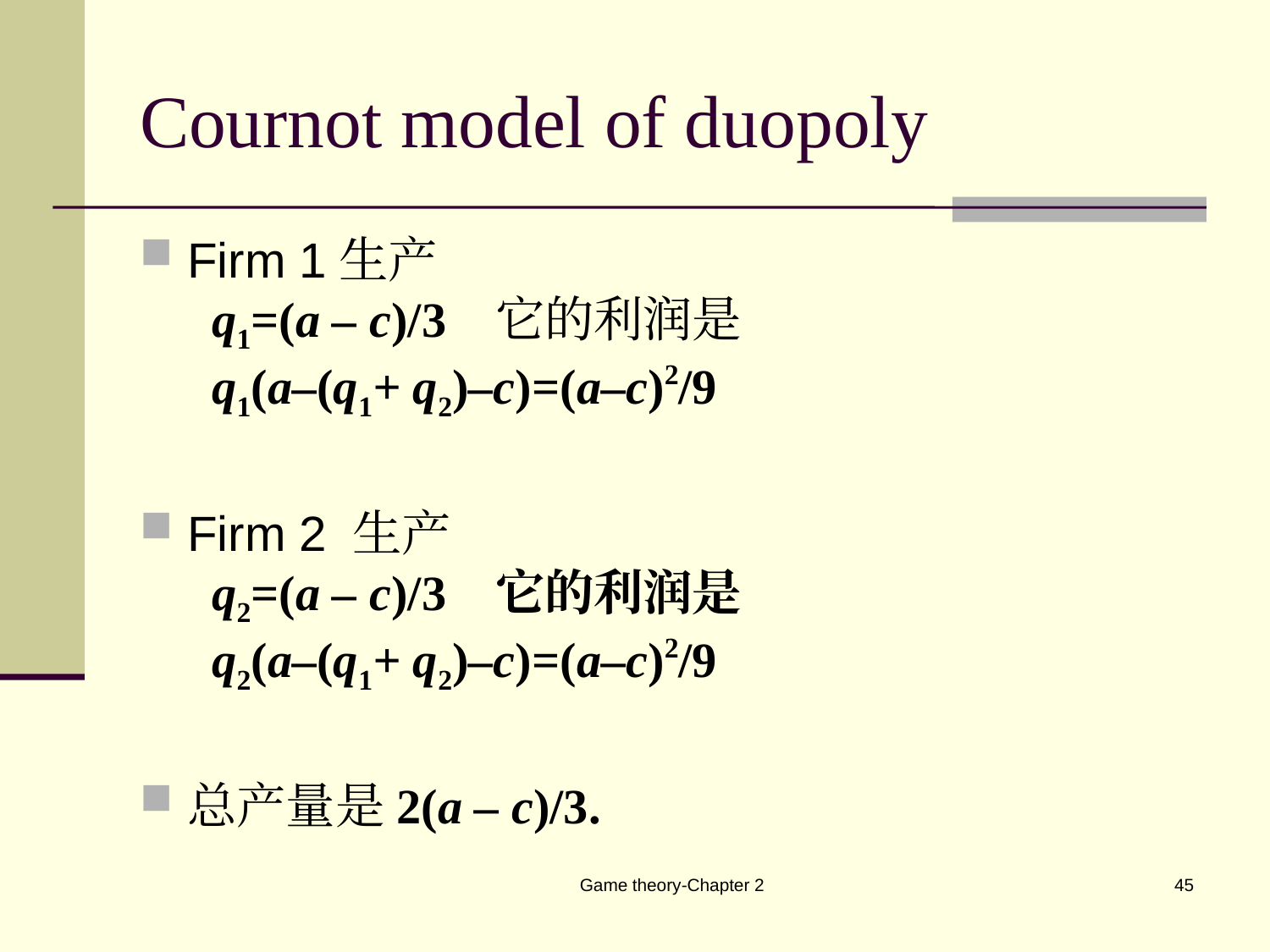

# Cournot model of duopoly
Firm 1生产
 q1=(a – c)/3   它的利润是
 q1(a–(q1+ q2)–c)=(a–c)2/9

Firm 2 生产
 q2=(a – c)/3   它的利润是
 q2(a–(q1+ q2)–c)=(a–c)2/9

总产量是2(a – c)/3.
Game theory-Chapter 2
45